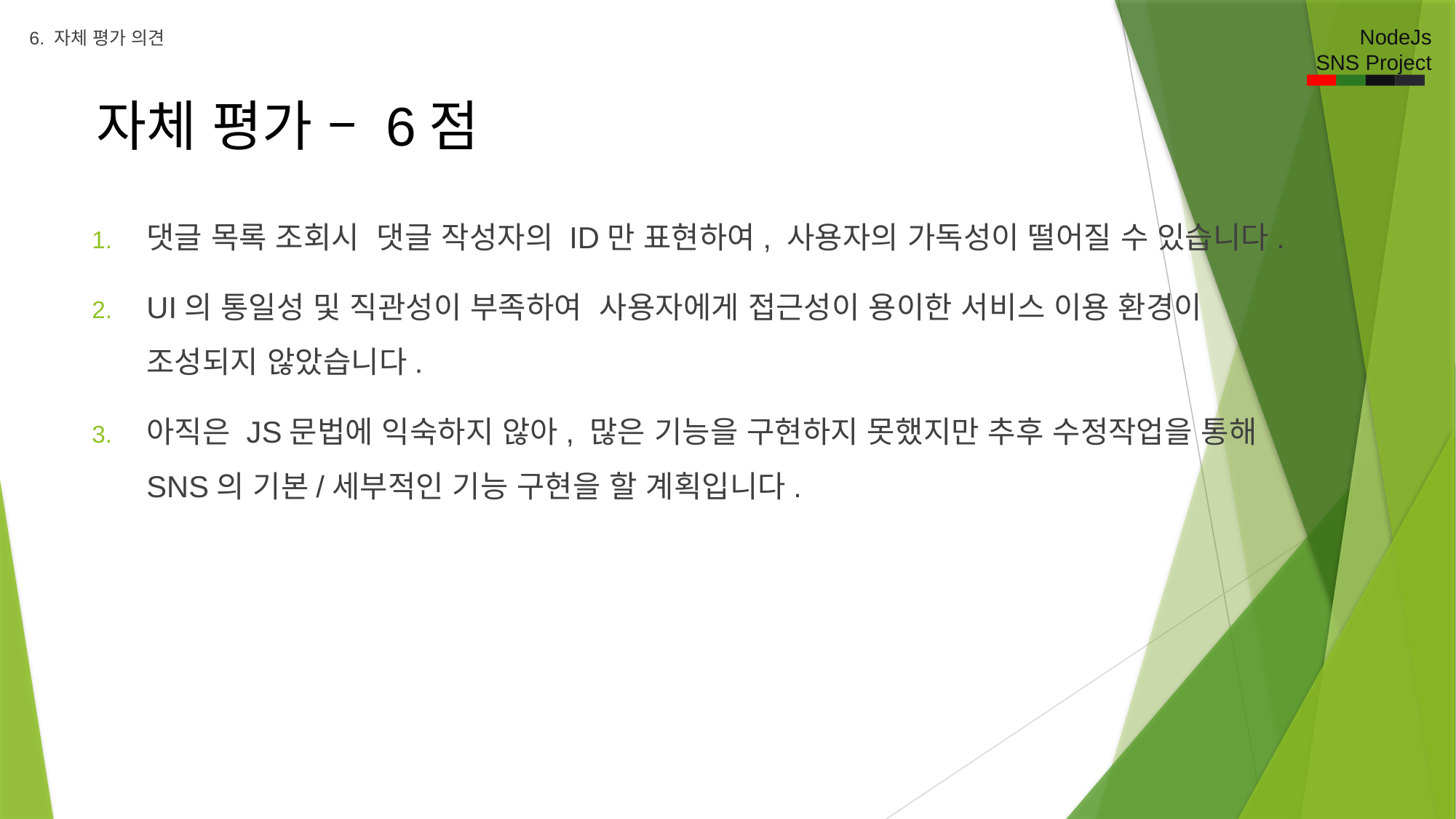

NodeJs
SNS Project

6. 자체 평가 의견
자체 평가 – 6점
댓글 목록 조회시  댓글 작성자의 ID만 표현하여, 사용자의 가독성이 떨어질 수 있습니다.
UI의 통일성 및 직관성이 부족하여  사용자에게 접근성이 용이한 서비스 이용 환경이
조성되지 않았습니다.
아직은 JS문법에 익숙하지 않아, 많은 기능을 구현하지 못했지만 추후 수정작업을 통해
SNS의 기본/세부적인 기능 구현을 할 계획입니다.